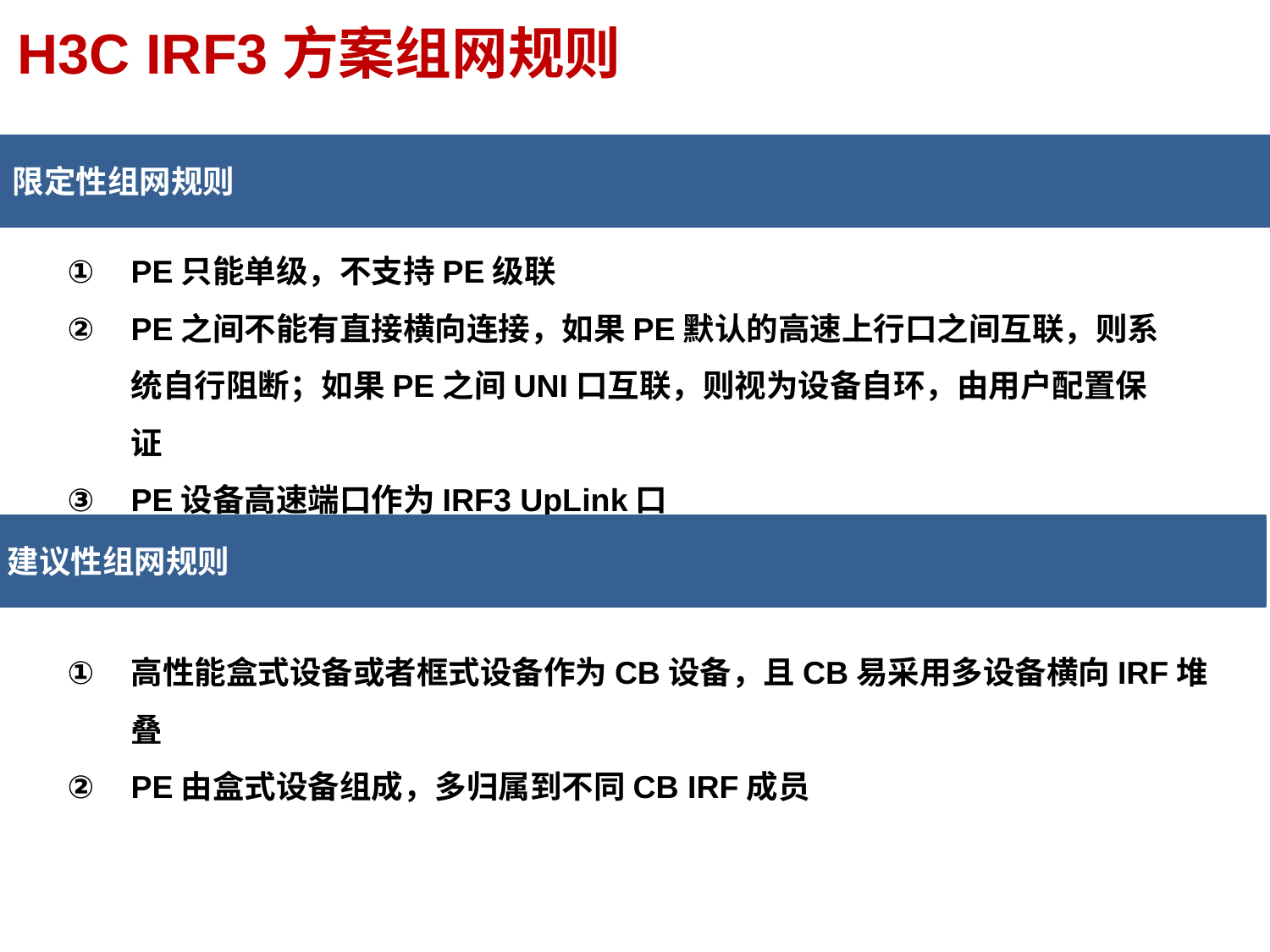

# H3C IRF3方案组网规则
限定性组网规则
PE只能单级，不支持PE级联
PE之间不能有直接横向连接，如果PE默认的高速上行口之间互联，则系统自行阻断；如果PE之间UNI口互联，则视为设备自环，由用户配置保证
PE设备高速端口作为IRF3 UpLink口
建议性组网规则
高性能盒式设备或者框式设备作为CB设备，且CB易采用多设备横向IRF堆叠
PE由盒式设备组成，多归属到不同CB IRF成员